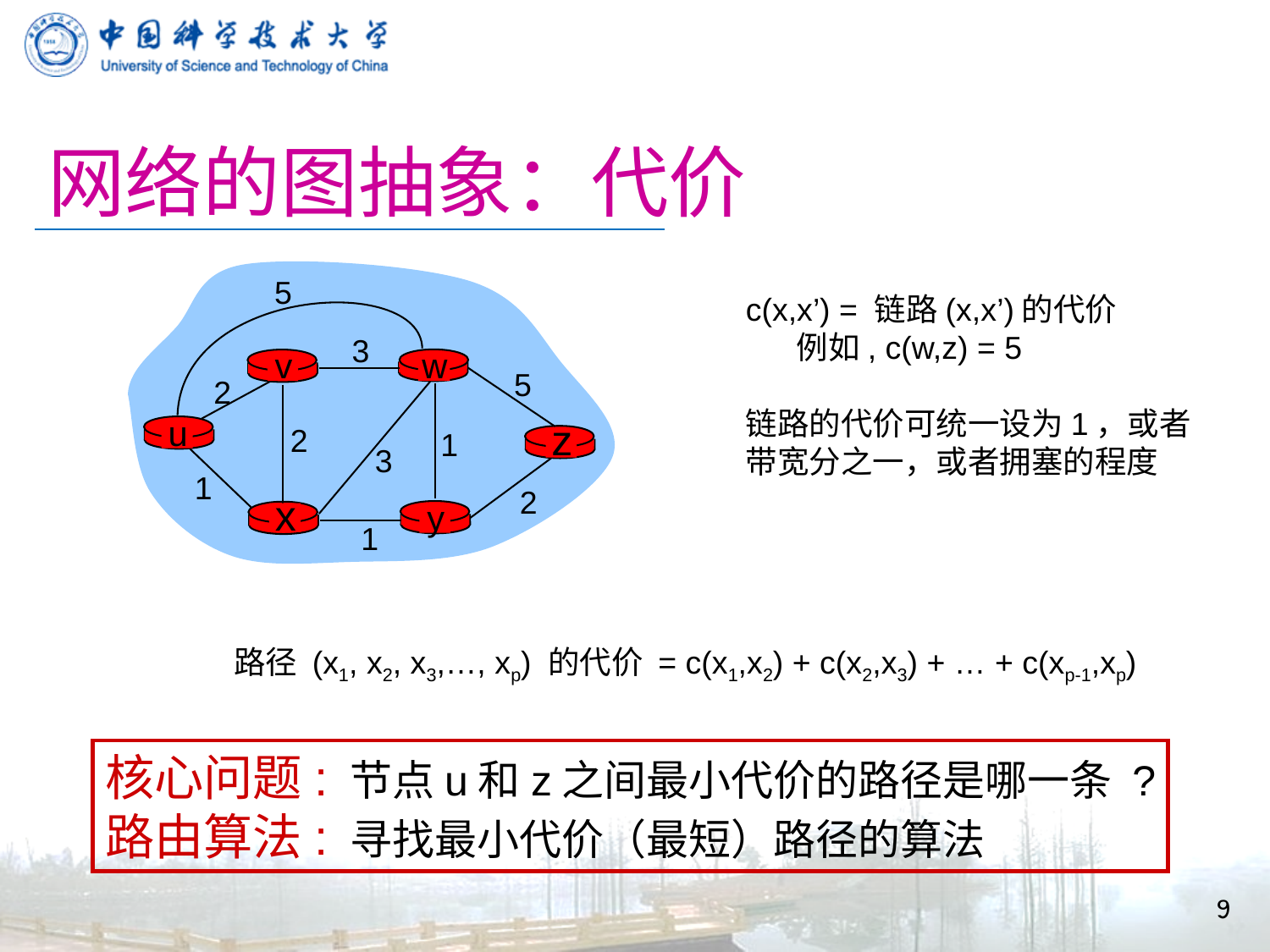

# 网络的图抽象：代价

5

3
v

w

5

2

u

z

2

1

3

1
2
x

y

1

c(x,x’) = 链路(x,x’)的代价
      例如, c(w,z) = 5

链路的代价可统一设为1，或者
带宽分之一，或者拥塞的程度
路径 (x1, x2, x3,…, xp) 的代价 = c(x1,x2) + c(x2,x3) + … + c(xp-1,xp)
核心问题: 节点u和z之间最小代价的路径是哪一条 ?
路由算法: 寻找最小代价（最短）路径的算法
9